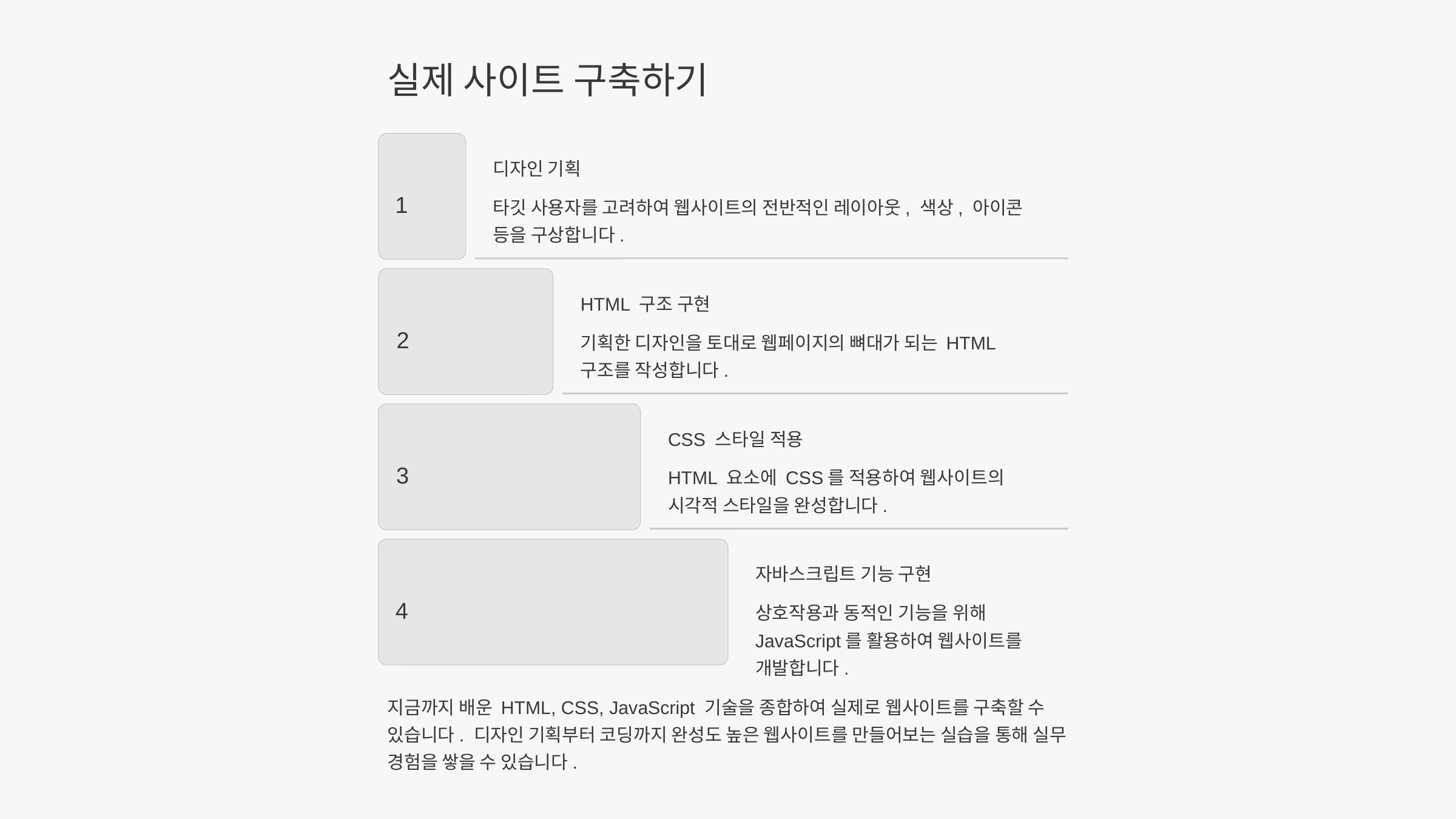

실제 사이트 구축하기

디자인 기획
1
타깃 사용자를 고려하여 웹사이트의 전반적인 레이아웃, 색상, 아이콘 등을 구상합니다.

HTML 구조 구현
2
기획한 디자인을 토대로 웹페이지의 뼈대가 되는 HTML 구조를 작성합니다.

CSS 스타일 적용
3
HTML 요소에 CSS를 적용하여 웹사이트의 시각적 스타일을 완성합니다.

자바스크립트 기능 구현
4
상호작용과 동적인 기능을 위해 JavaScript를 활용하여 웹사이트를 개발합니다.
지금까지 배운 HTML, CSS, JavaScript 기술을 종합하여 실제로 웹사이트를 구축할 수 있습니다. 디자인 기획부터 코딩까지 완성도 높은 웹사이트를 만들어보는 실습을 통해 실무 경험을 쌓을 수 있습니다.